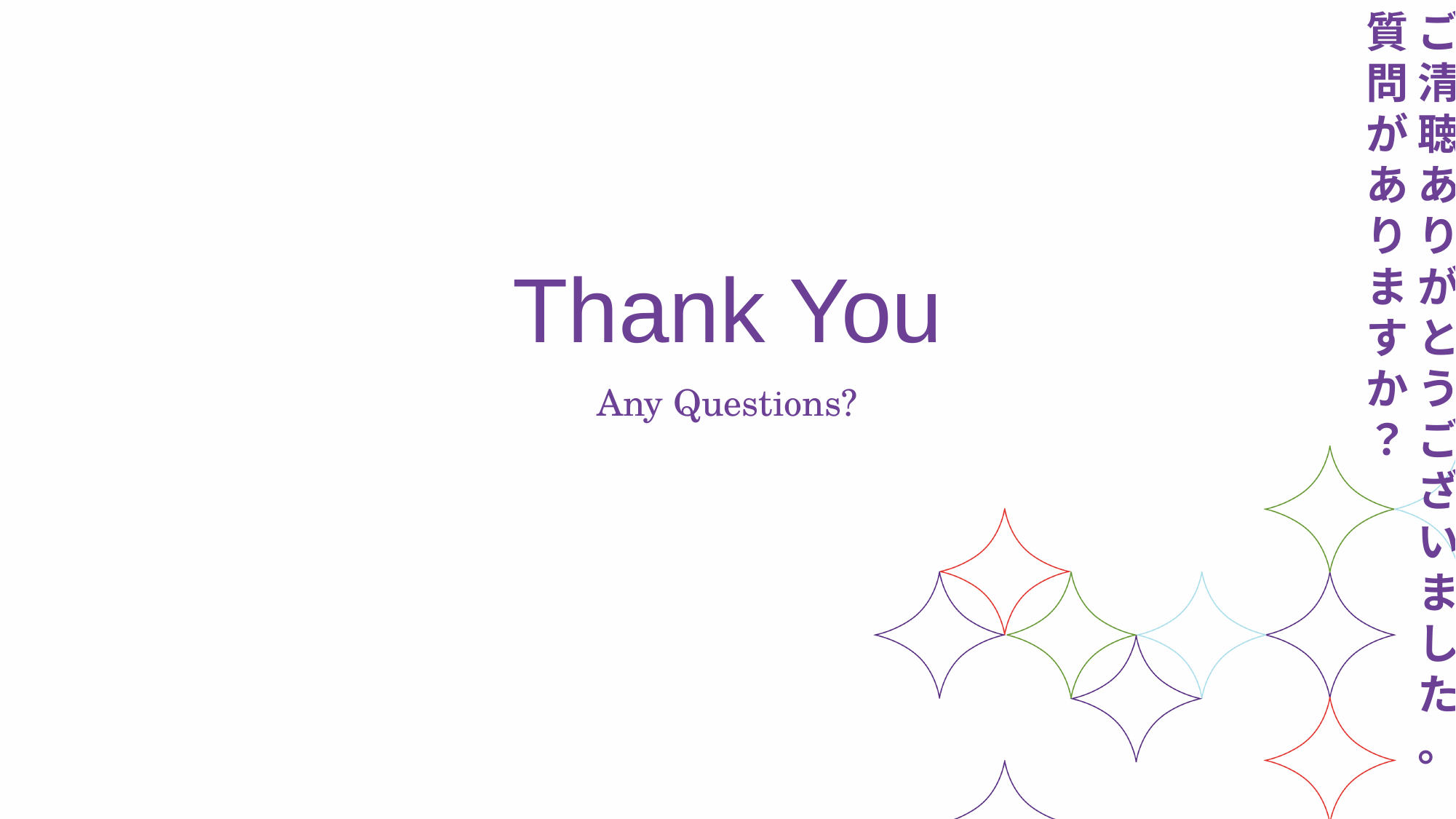

質問が
ありますか？
ご清聴ありがとうございました。
# Thank You
Any Questions?